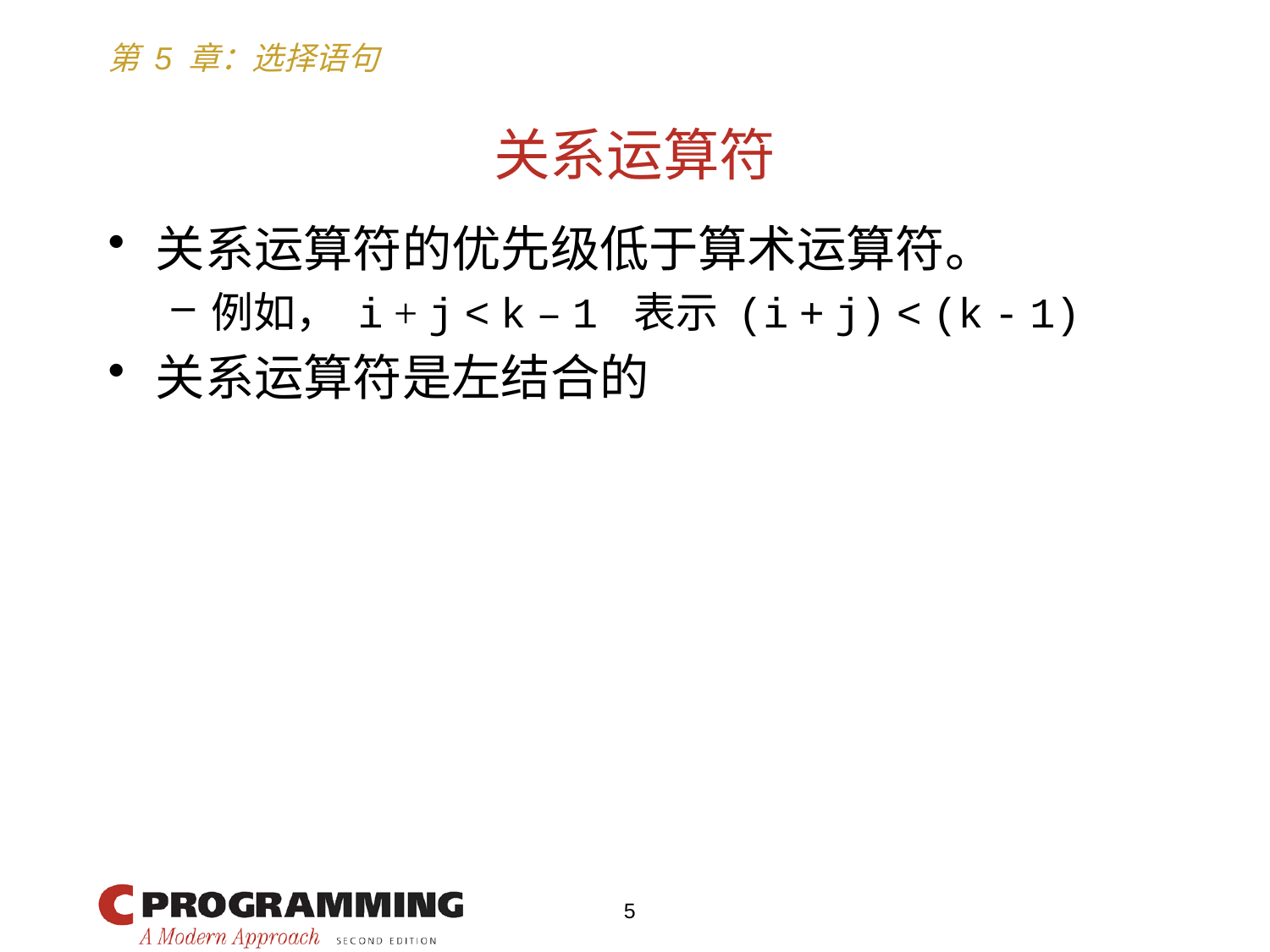

# 关系运算符
关系运算符的优先级低于算术运算符。
例如， i + j < k – 1 表示 (i + j) < (k - 1)
关系运算符是左结合的

5